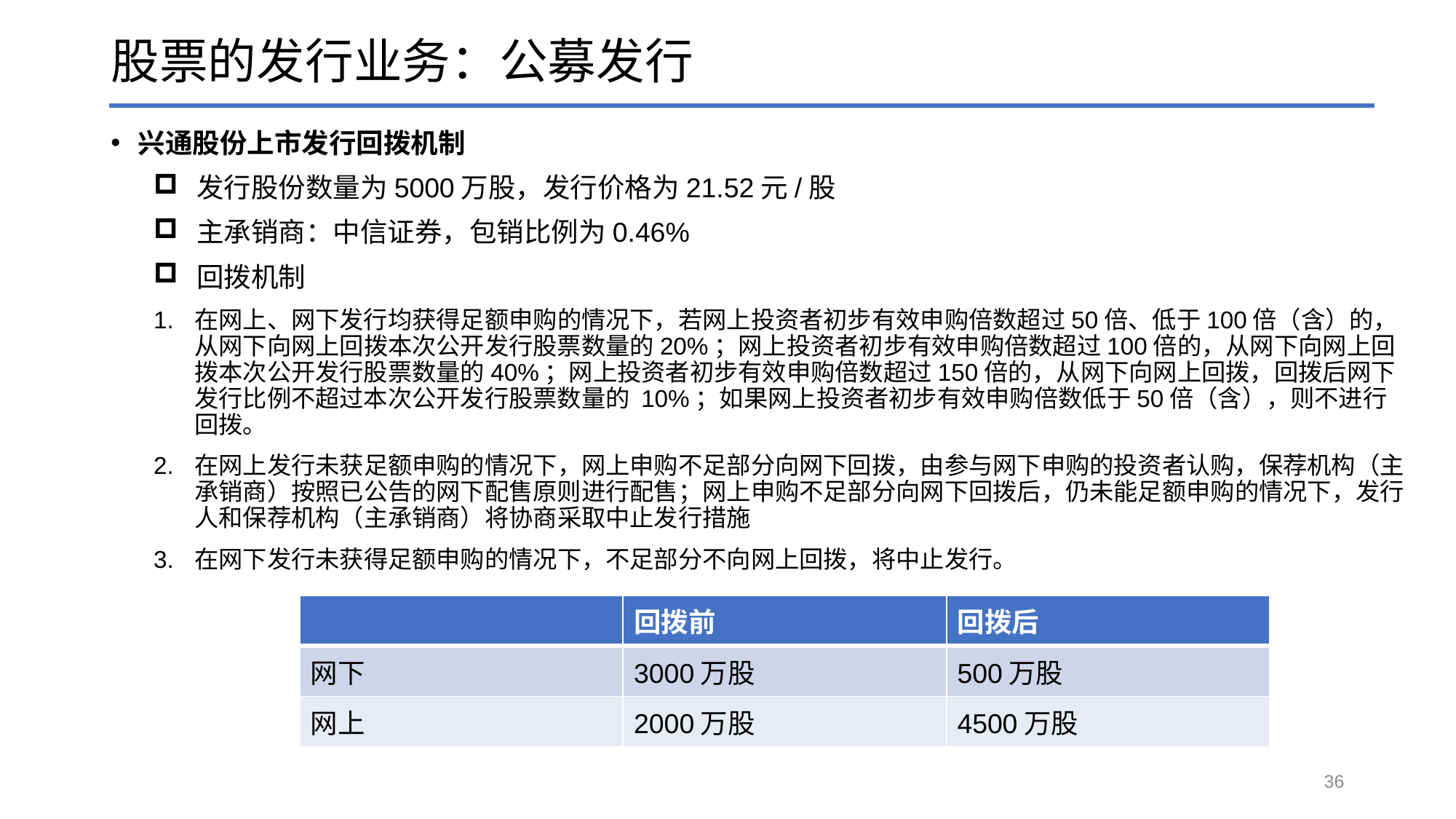

# 股票的发行业务：公募发行
兴通股份上市发行回拨机制
发行股份数量为5000万股，发行价格为21.52元/股
主承销商：中信证券，包销比例为0.46%
回拨机制
在网上、网下发行均获得足额申购的情况下，若网上投资者初步有效申购倍数超过50倍、低于100倍（含）的，从网下向网上回拨本次公开发行股票数量的20%；网上投资者初步有效申购倍数超过100倍的，从网下向网上回拨本次公开发行股票数量的40%；网上投资者初步有效申购倍数超过150倍的，从网下向网上回拨，回拨后网下发行比例不超过本次公开发行股票数量的 10%；如果网上投资者初步有效申购倍数低于50倍（含），则不进行回拨。
在网上发行未获足额申购的情况下，网上申购不足部分向网下回拨，由参与网下申购的投资者认购，保荐机构（主承销商）按照已公告的网下配售原则进行配售；网上申购不足部分向网下回拨后，仍未能足额申购的情况下，发行人和保荐机构（主承销商）将协商采取中止发行措施
在网下发行未获得足额申购的情况下，不足部分不向网上回拨，将中止发行。
|  | 回拨前 | 回拨后 |
| --- | --- | --- |
| 网下 | 3000万股 | 500万股 |
| 网上 | 2000万股 | 4500万股 |
36